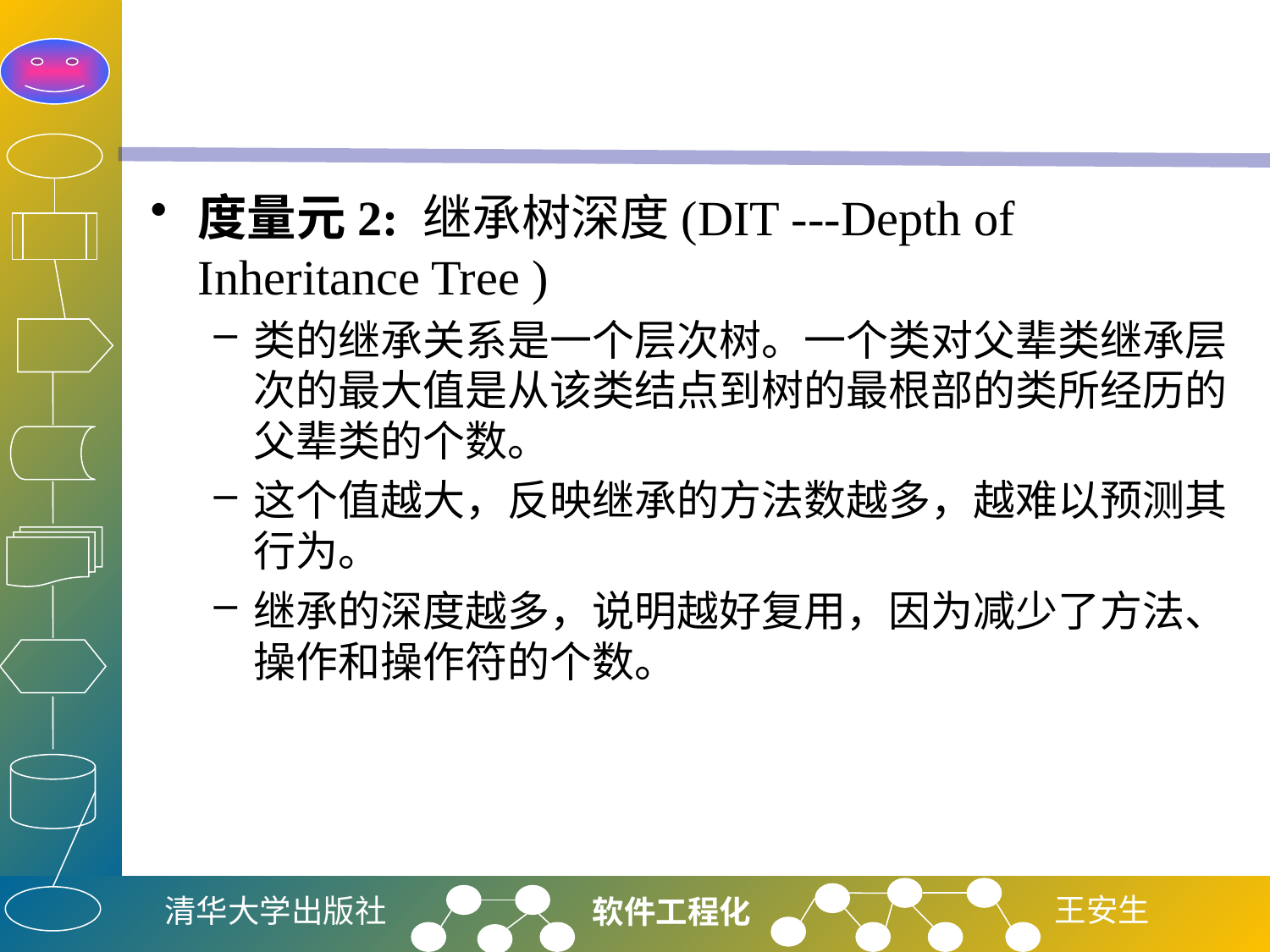

#
度量元2: 继承树深度(DIT ---Depth of Inheritance Tree )
类的继承关系是一个层次树。一个类对父辈类继承层次的最大值是从该类结点到树的最根部的类所经历的父辈类的个数。
这个值越大，反映继承的方法数越多，越难以预测其行为。
继承的深度越多，说明越好复用，因为减少了方法、操作和操作符的个数。